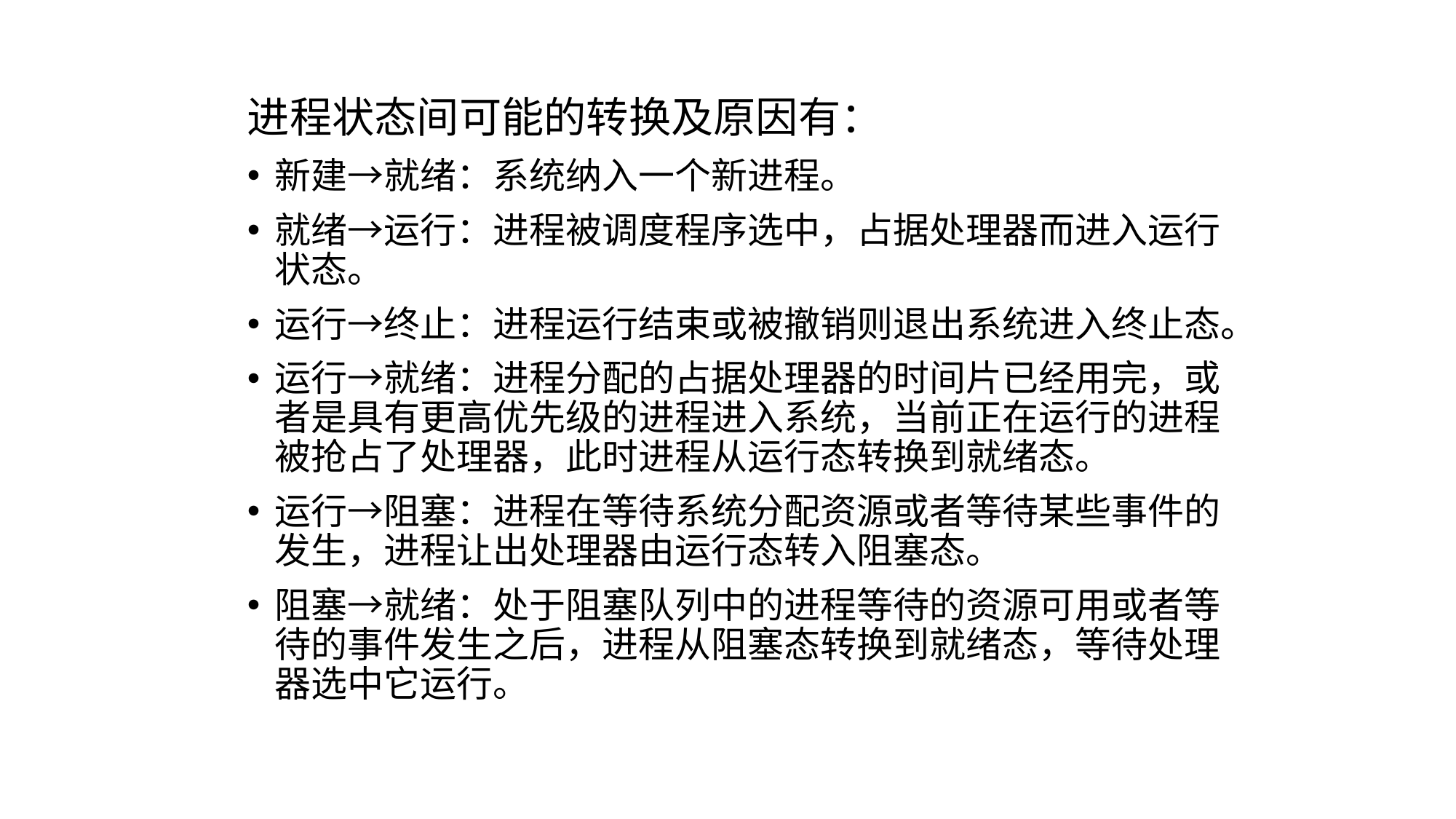

进程状态间可能的转换及原因有：
新建→就绪：系统纳入一个新进程。
就绪→运行：进程被调度程序选中，占据处理器而进入运行状态。
运行→终止：进程运行结束或被撤销则退出系统进入终止态。
运行→就绪：进程分配的占据处理器的时间片已经用完，或者是具有更高优先级的进程进入系统，当前正在运行的进程被抢占了处理器，此时进程从运行态转换到就绪态。
运行→阻塞：进程在等待系统分配资源或者等待某些事件的发生，进程让出处理器由运行态转入阻塞态。
阻塞→就绪：处于阻塞队列中的进程等待的资源可用或者等待的事件发生之后，进程从阻塞态转换到就绪态，等待处理器选中它运行。
16